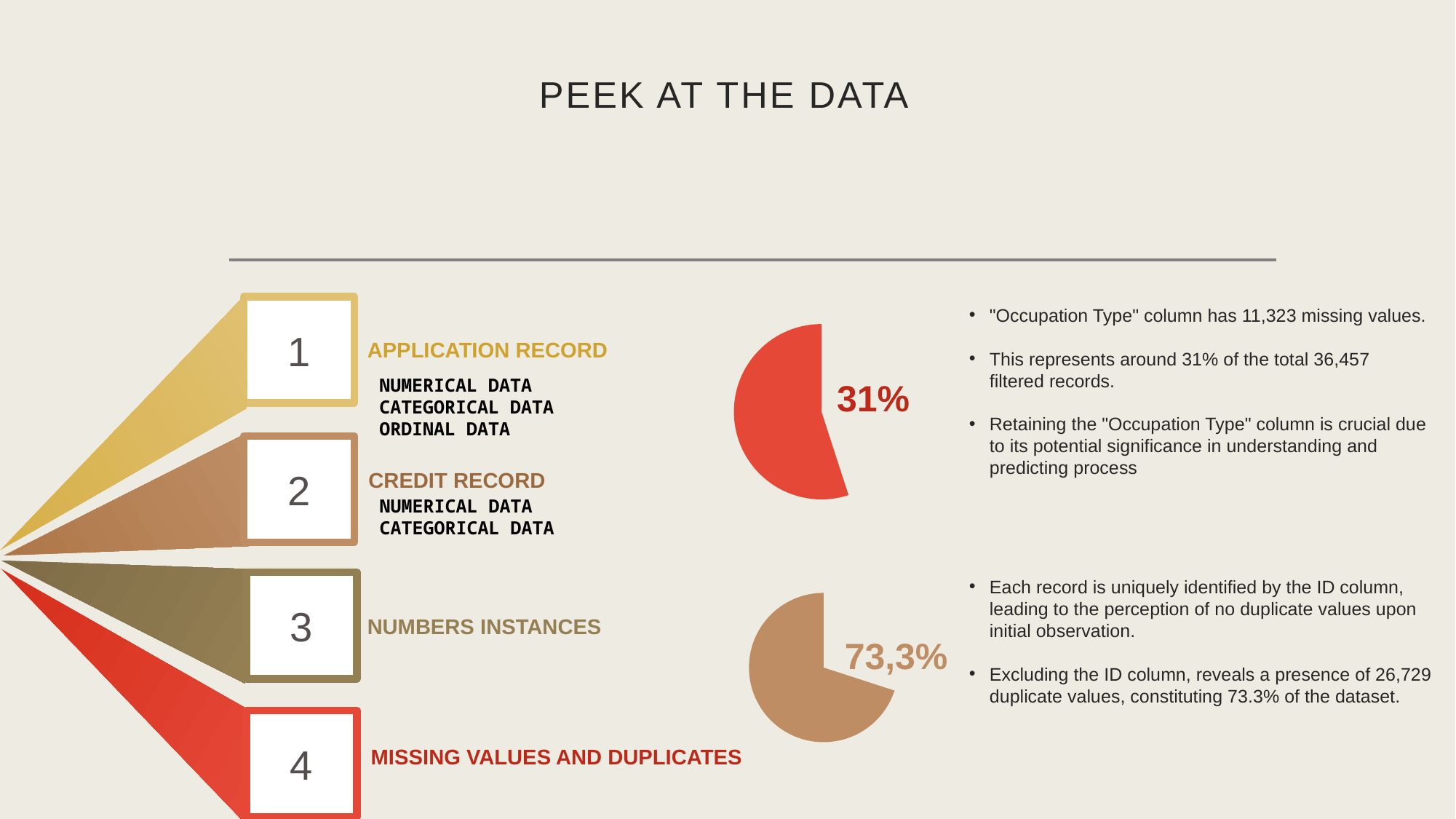

PEEK AT THE DATA

1
"Occupation Type" column has 11,323 missing values.

This represents around 31% of the total 36,457 filtered records.

Retaining the "Occupation Type" column is crucial due to its potential significance in understanding and predicting process

### Chart

| Category | 판매 |
|---|---|
| 1분기 | 45.0 |
| 2분기 | 55.0 |
APPLICATION RECORD
NUMERICAL DATA
CATEGORICAL DATA
ORDINAL DATA

31%

2
CREDIT RECORD
NUMERICAL DATA
CATEGORICAL DATA

Each record is uniquely identified by the ID column, leading to the perception of no duplicate values upon initial observation.

Excluding the ID column, reveals a presence of 26,729 duplicate values, constituting 73.3% of the dataset.
3

### Chart

| Category | 판매 |
|---|---|
| 1분기 | 30.0 |
| 2분기 | 70.0 |
NUMBERS INSTANCES
73,3%
4
MISSING VALUES AND DUPLICATES